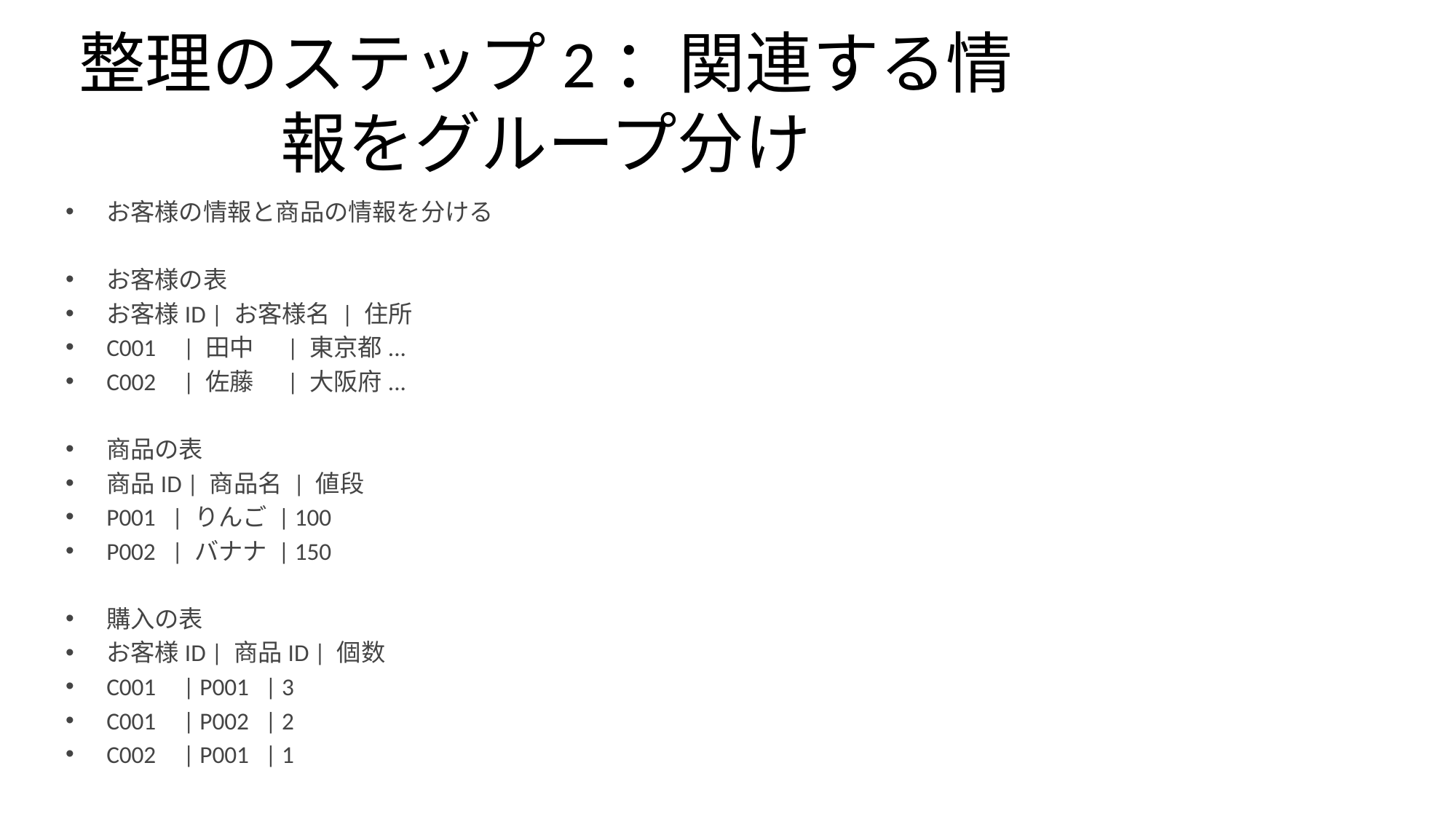

# 整理のステップ2：関連する情報をグループ分け
お客様の情報と商品の情報を分ける

お客様の表
お客様ID | お客様名 | 住所
C001     | 田中     | 東京都...
C002     | 佐藤     | 大阪府...

商品の表
商品ID | 商品名 | 値段
P001   | りんご | 100
P002   | バナナ | 150

購入の表
お客様ID | 商品ID | 個数
C001     | P001   | 3
C001     | P002   | 2
C002     | P001   | 1